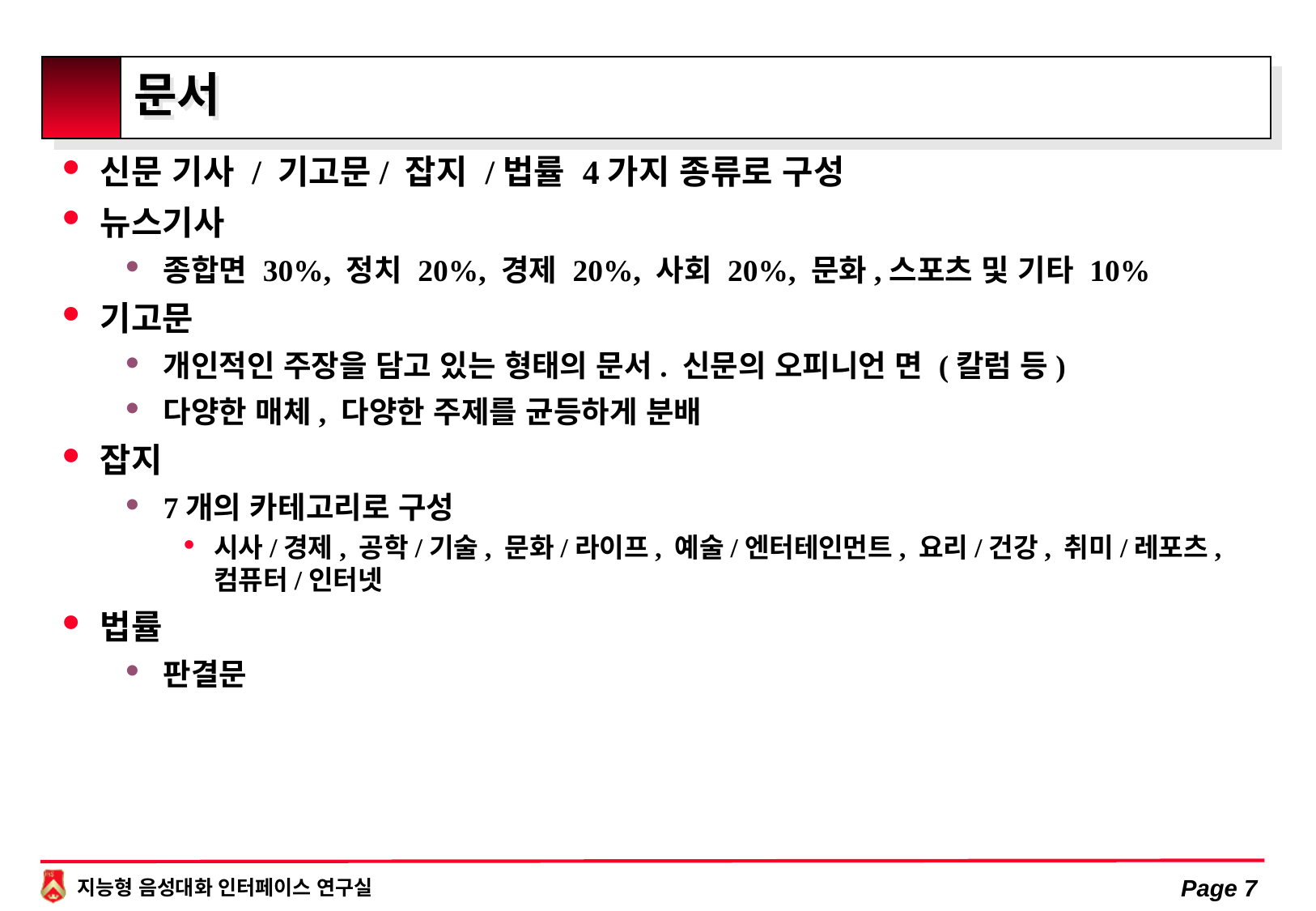

# 문서
신문 기사 / 기고문/ 잡지 /법률 4가지 종류로 구성
뉴스기사
종합면 30%, 정치 20%, 경제 20%, 사회 20%, 문화,스포츠 및 기타 10%
기고문
개인적인 주장을 담고 있는 형태의 문서. 신문의 오피니언 면 (칼럼 등)
다양한 매체, 다양한 주제를 균등하게 분배
잡지
7개의 카테고리로 구성
시사/경제, 공학/기술, 문화/라이프, 예술/엔터테인먼트, 요리/건강, 취미/레포츠, 컴퓨터/인터넷
법률
판결문

Page 7